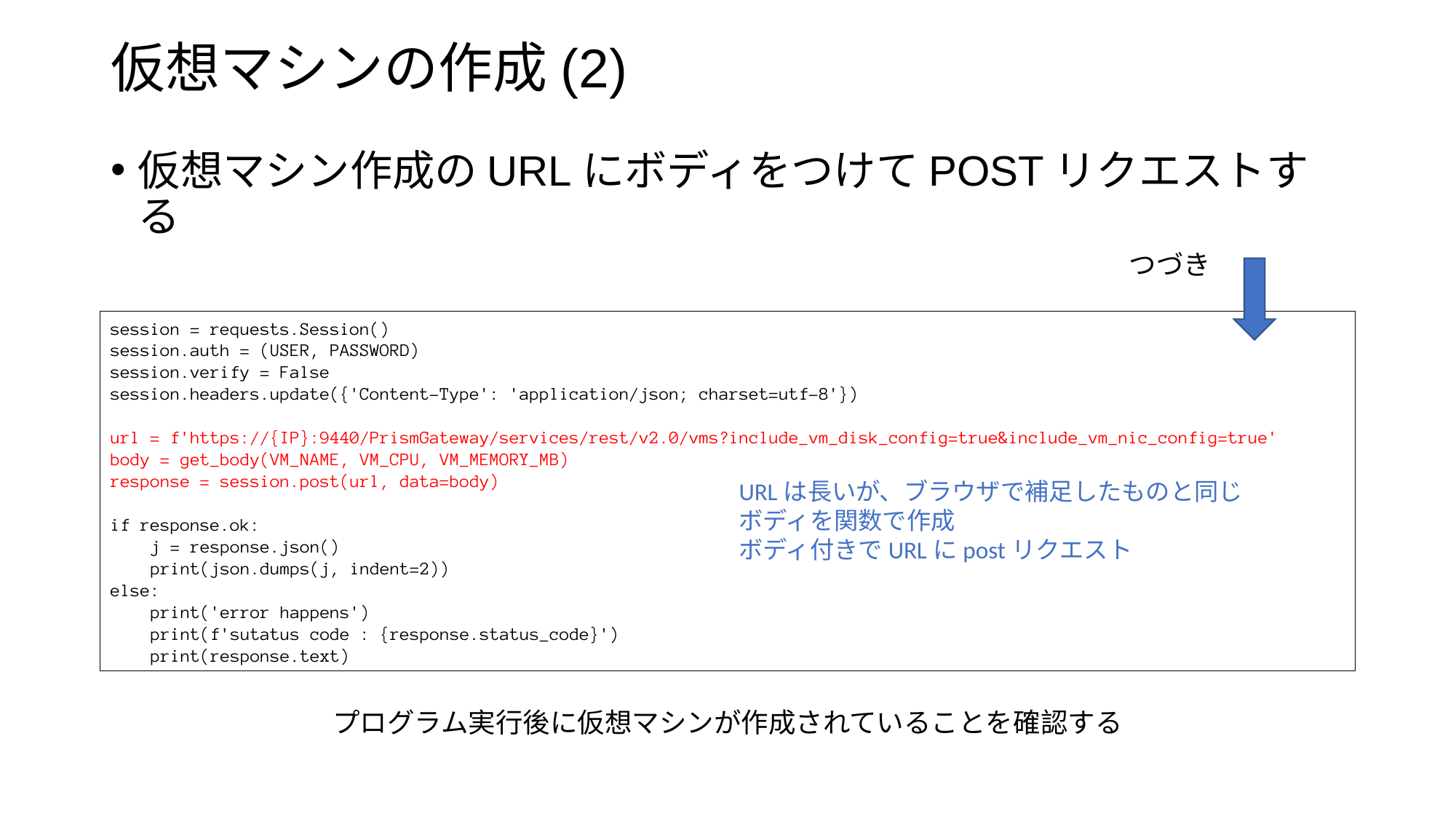

# 仮想マシンの作成(2)
仮想マシン作成のURLにボディをつけてPOSTリクエストする
つづき

session = requests.Session()
session.auth = (USER, PASSWORD)
session.verify = False
session.headers.update({'Content-Type': 'application/json; charset=utf-8'})

url = f'https://{IP}:9440/PrismGateway/services/rest/v2.0/vms?include_vm_disk_config=true&include_vm_nic_config=true'
body = get_body(VM_NAME, VM_CPU, VM_MEMORY_MB)
response = session.post(url, data=body)

if response.ok:
    j = response.json()
    print(json.dumps(j, indent=2))
else:
    print('error happens')
    print(f'sutatus code : {response.status_code}')
    print(response.text)
URLは長いが、ブラウザで補足したものと同じ
ボディを関数で作成
ボディ付きでURLにpostリクエスト
プログラム実行後に仮想マシンが作成されていることを確認する